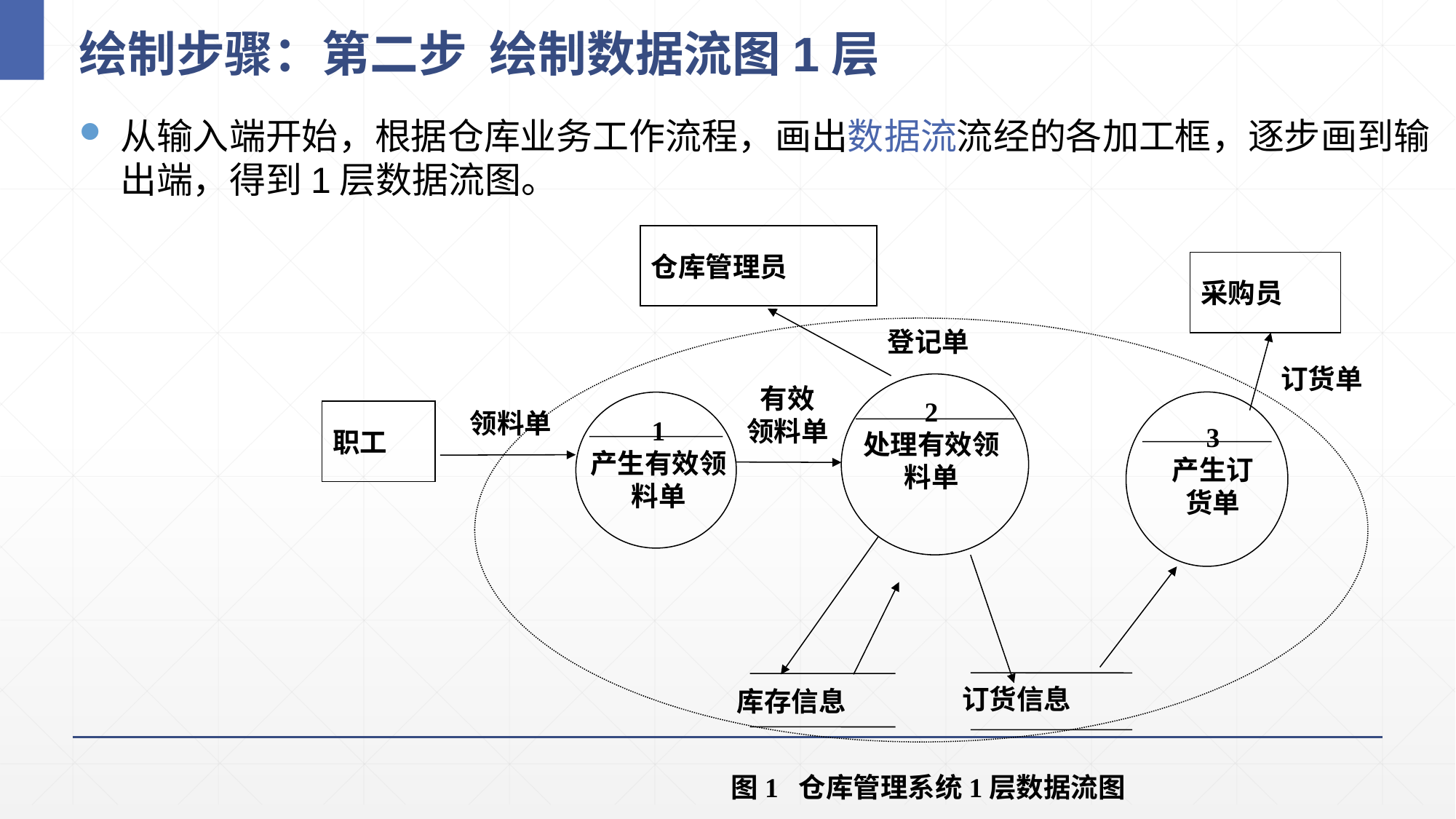

# 绘制步骤：第二步  绘制数据流图1层
从输入端开始，根据仓库业务工作流程，画出数据流流经的各加工框，逐步画到输出端，得到1层数据流图。

仓库管理员
采购员

登记单

领料单
职工

订货单
2
处理有效领料单

3
产生订
货单

1
产生有效领料单

有效
领料单

订货信息

库存信息

图1  仓库管理系统1层数据流图